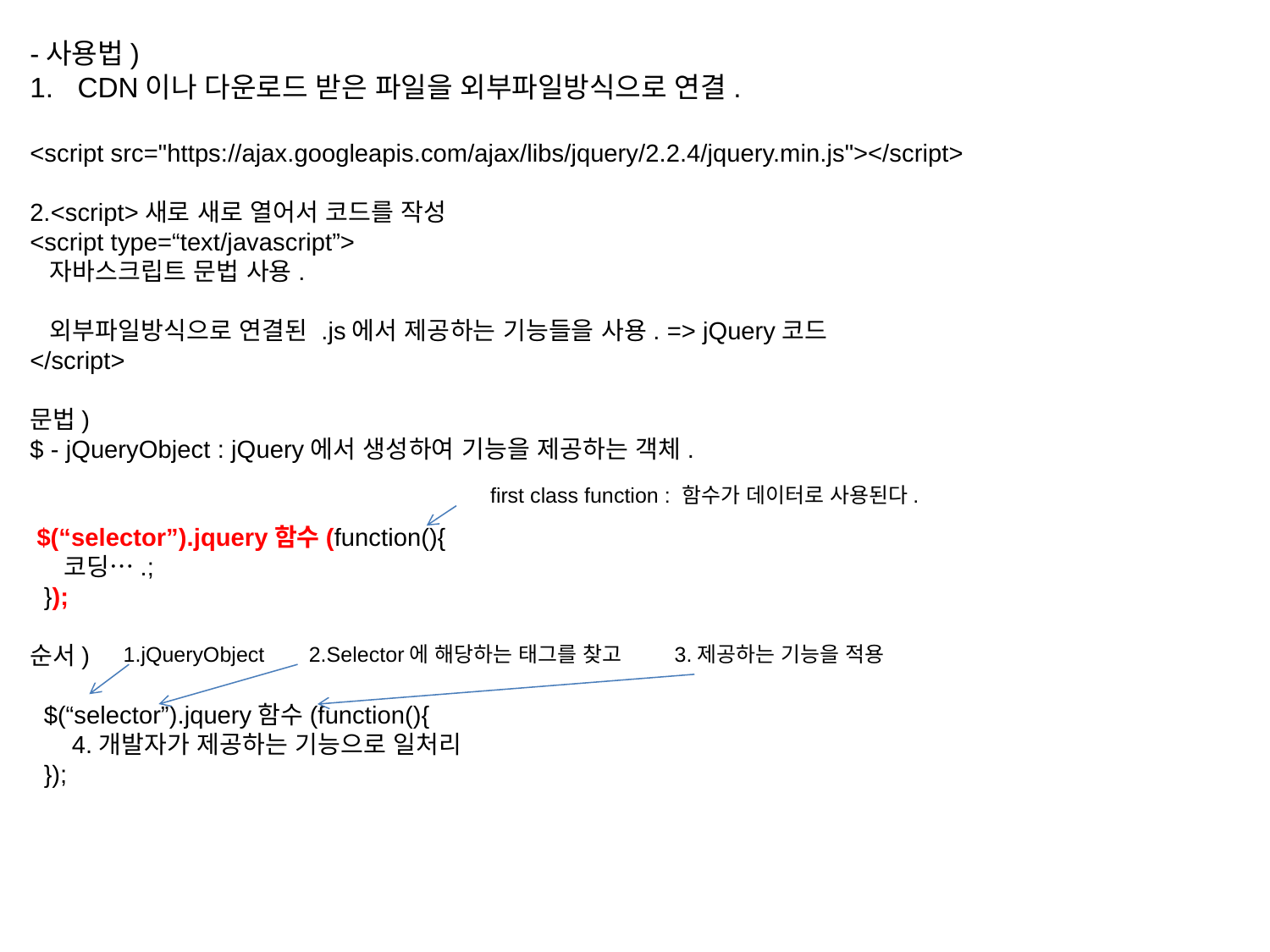

-사용법)
CDN이나 다운로드 받은 파일을 외부파일방식으로 연결.

<script src="https://ajax.googleapis.com/ajax/libs/jquery/2.2.4/jquery.min.js"></script>

2.<script>새로 새로 열어서 코드를 작성
<script type=“text/javascript”>
  자바스크립트 문법 사용.

  외부파일방식으로 연결된 .js에서 제공하는 기능들을 사용. => jQuery코드
</script>

문법)
$ - jQueryObject : jQuery에서 생성하여 기능을 제공하는 객체.

 $(“selector”).jquery함수(function(){
    코딩….;
  });

순서)

  $(“selector”).jquery함수(function(){
      4.개발자가 제공하는 기능으로 일처리
  });

first class function : 함수가 데이터로 사용된다.
1.jQueryObject
2.Selector에 해당하는 태그를 찾고
3.제공하는 기능을 적용